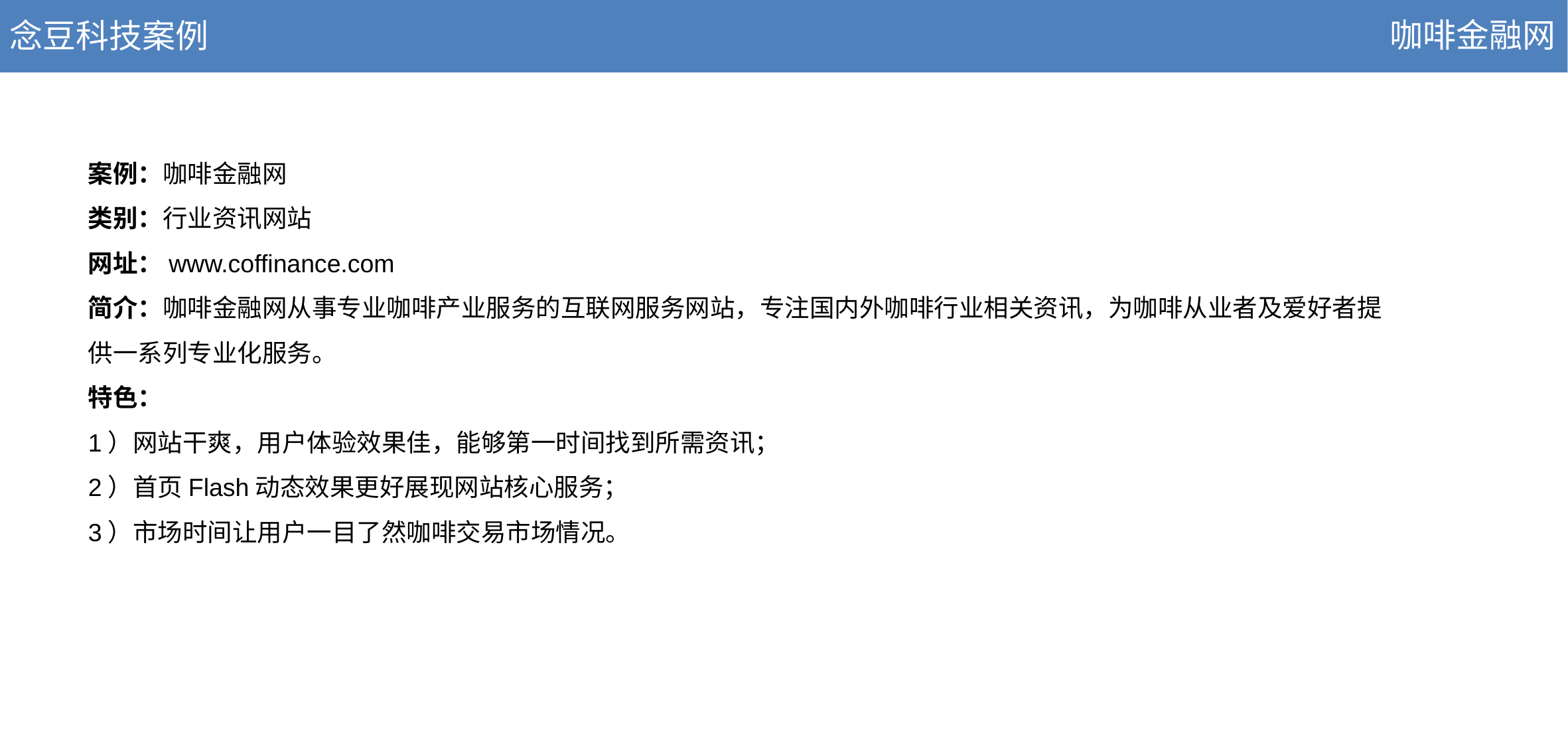

念豆科技案例
咖啡金融网
案例：咖啡金融网
类别：行业资讯网站
网址：www.coffinance.com
简介：咖啡金融网从事专业咖啡产业服务的互联网服务网站，专注国内外咖啡行业相关资讯，为咖啡从业者及爱好者提供一系列专业化服务。
特色：
1）网站干爽，用户体验效果佳，能够第一时间找到所需资讯；
2）首页Flash动态效果更好展现网站核心服务；
3）市场时间让用户一目了然咖啡交易市场情况。